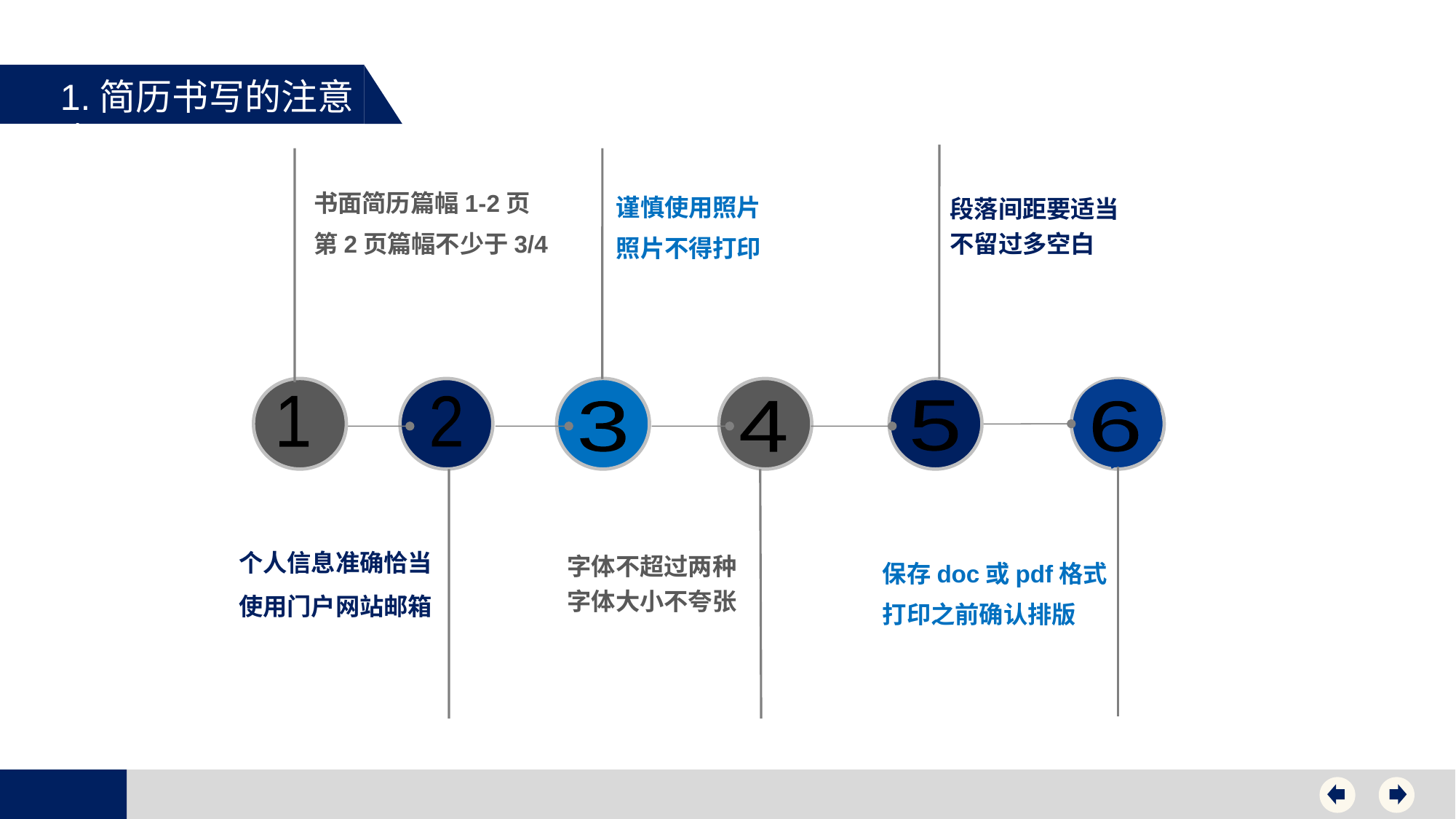

1.简历书写的注意点
段落间距要适当
不留过多空白

5

书面简历篇幅1-2页
第2页篇幅不少于3/4

1
谨慎使用照片
照片不得打印

3

个人信息准确恰当
使用门户网站邮箱

2

4

字体不超过两种
字体大小不夸张

6

保存doc或pdf格式
打印之前确认排版